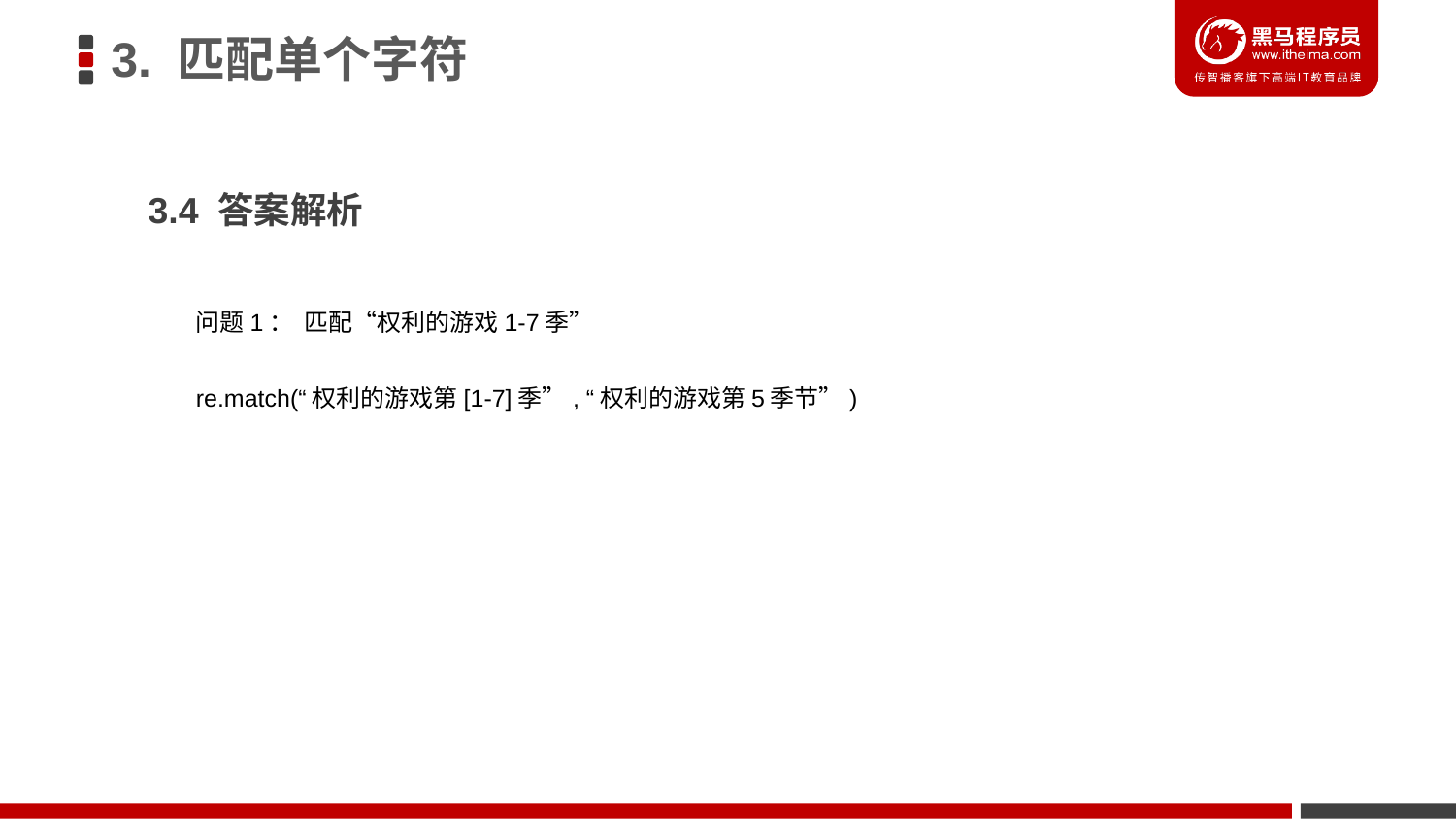

3. 匹配单个字符
3.4 答案解析
问题1：  匹配“权利的游戏1-7季”

re.match(“权利的游戏第[1-7]季”, “权利的游戏第5季节”)